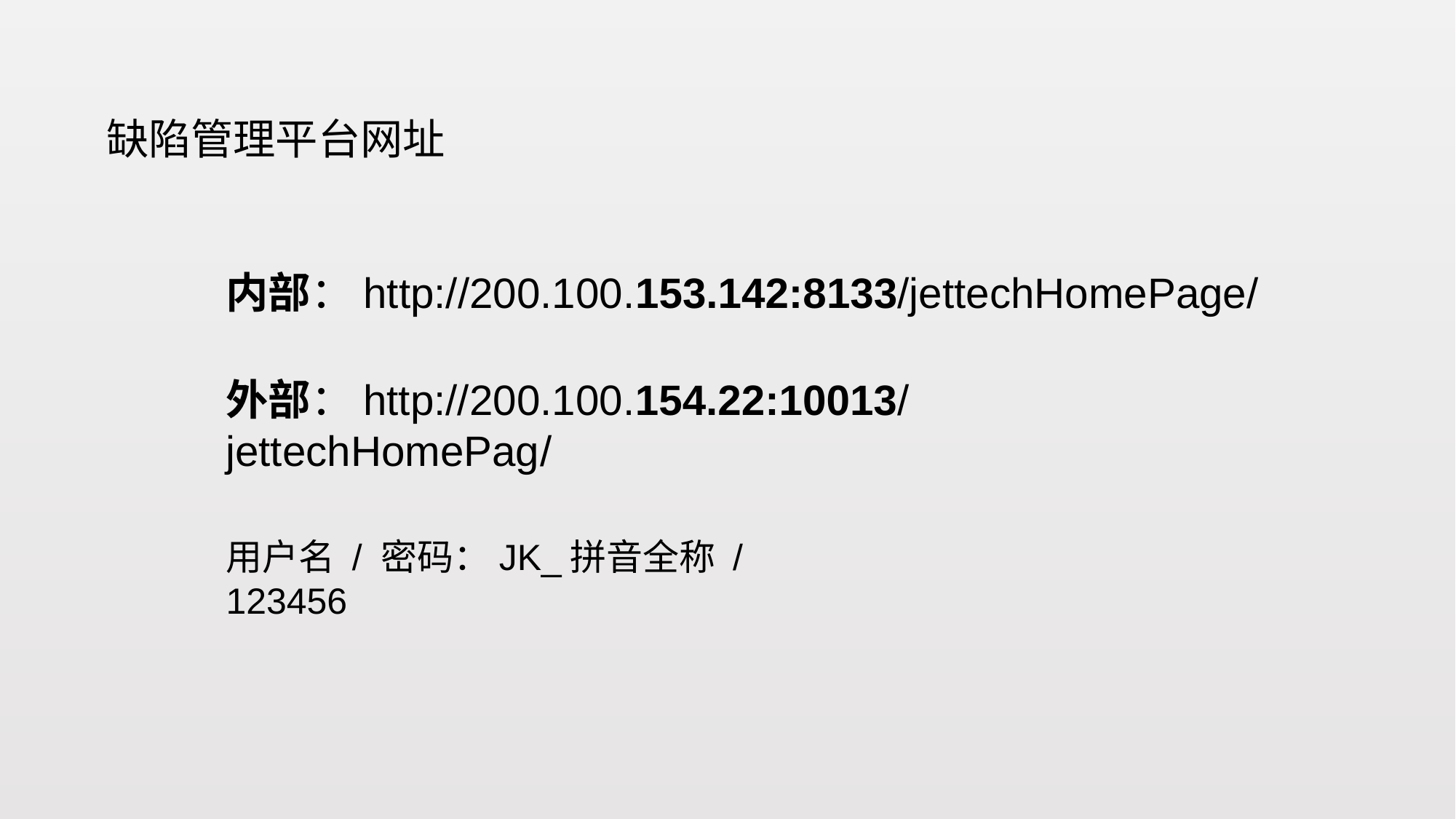

缺陷管理平台网址
内部：http://200.100.153.142:8133/jettechHomePage/
外部：http://200.100.154.22:10013/jettechHomePag/
用户名 / 密码：JK_拼音全称 / 123456